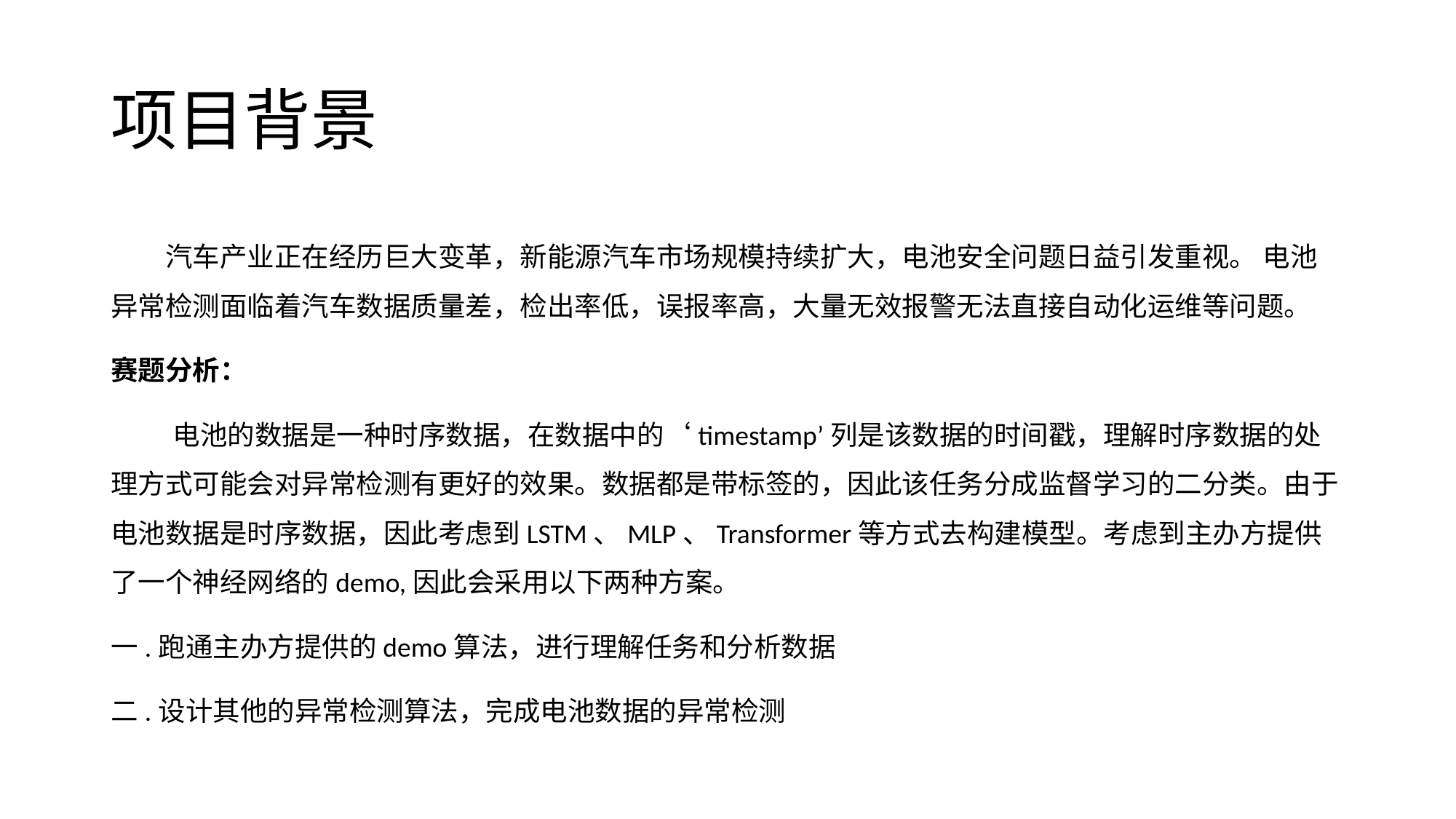

# 项目背景
汽车产业正在经历巨大变革，新能源汽车市场规模持续扩大，电池安全问题日益引发重视。 电池异常检测面临着汽车数据质量差，检出率低，误报率高，大量无效报警无法直接自动化运维等问题。
赛题分析：
         电池的数据是一种时序数据，在数据中的‘timestamp’列是该数据的时间戳，理解时序数据的处理方式可能会对异常检测有更好的效果。数据都是带标签的，因此该任务分成监督学习的二分类。由于电池数据是时序数据，因此考虑到LSTM、MLP、Transformer等方式去构建模型。考虑到主办方提供了一个神经网络的demo,因此会采用以下两种方案。
一.跑通主办方提供的demo算法，进行理解任务和分析数据
二.设计其他的异常检测算法，完成电池数据的异常检测